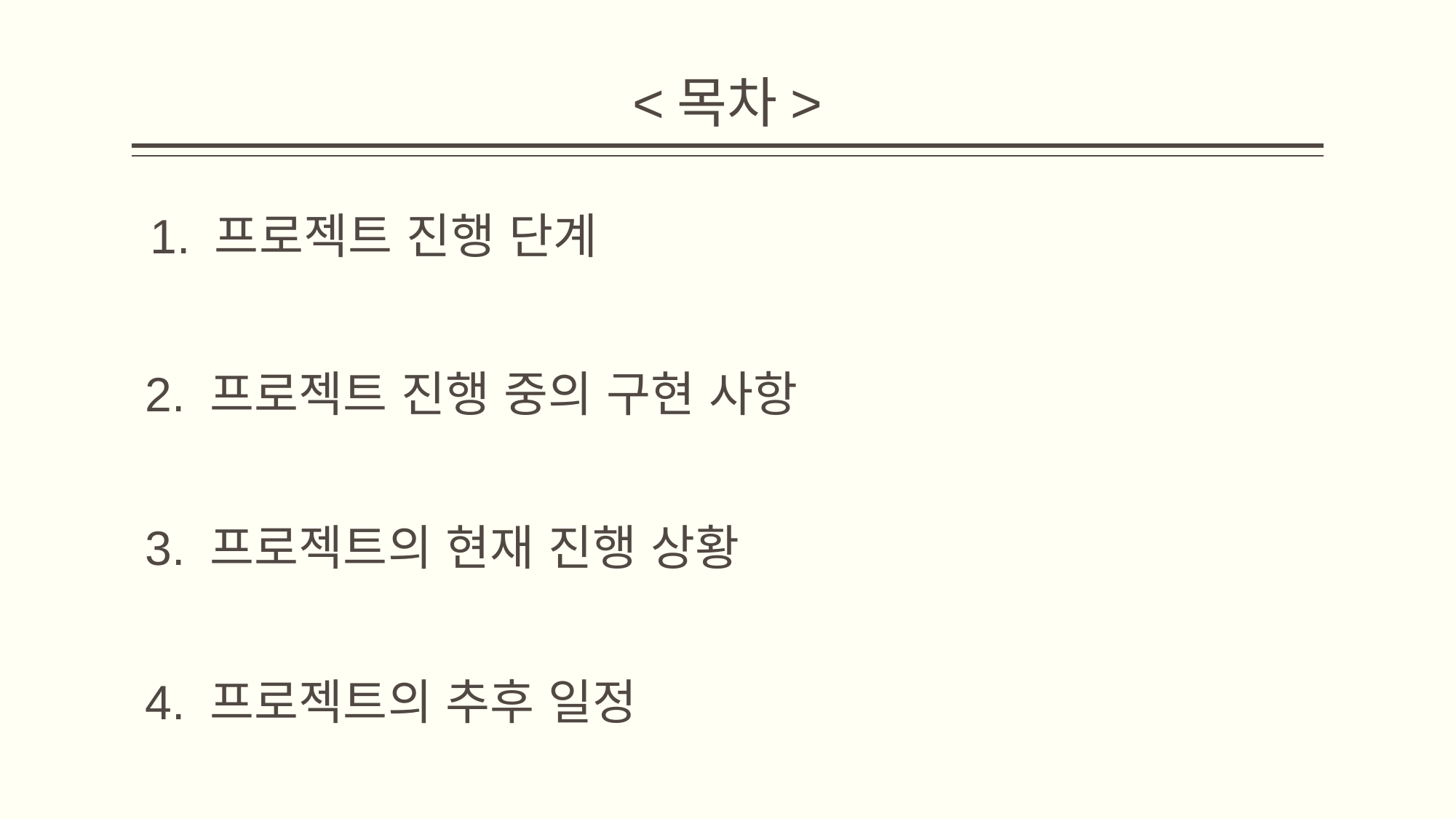

# <목차>
 1. 프로젝트 진행 단계

 2. 프로젝트 진행 중의 구현 사항

 3. 프로젝트의 현재 진행 상황

 4. 프로젝트의 추후 일정